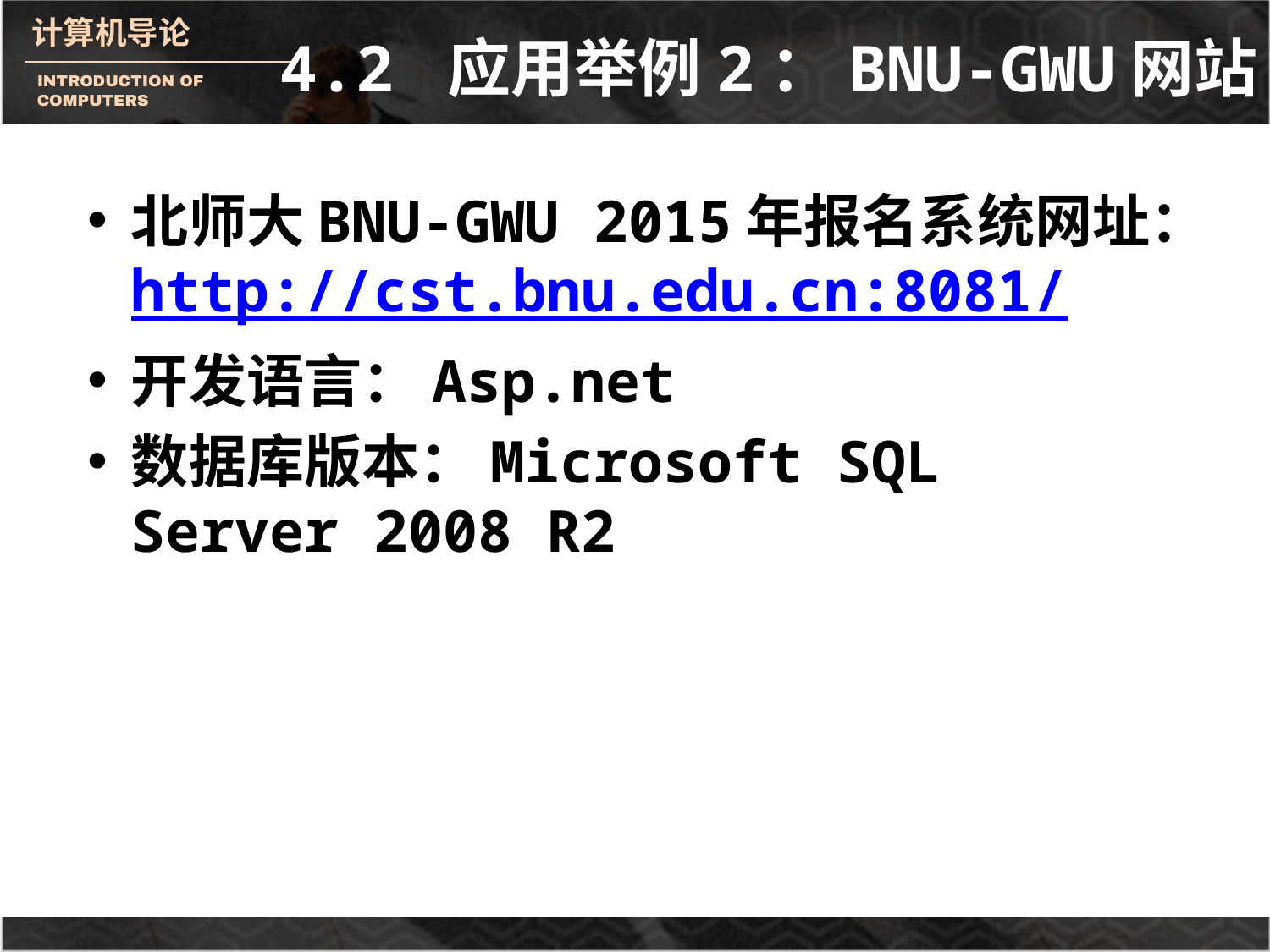

# 4.2 应用举例2：BNU-GWU网站
北师大BNU-GWU 2015年报名系统网址：http://cst.bnu.edu.cn:8081/
开发语言：Asp.net
数据库版本：Microsoft SQL Server 2008 R2